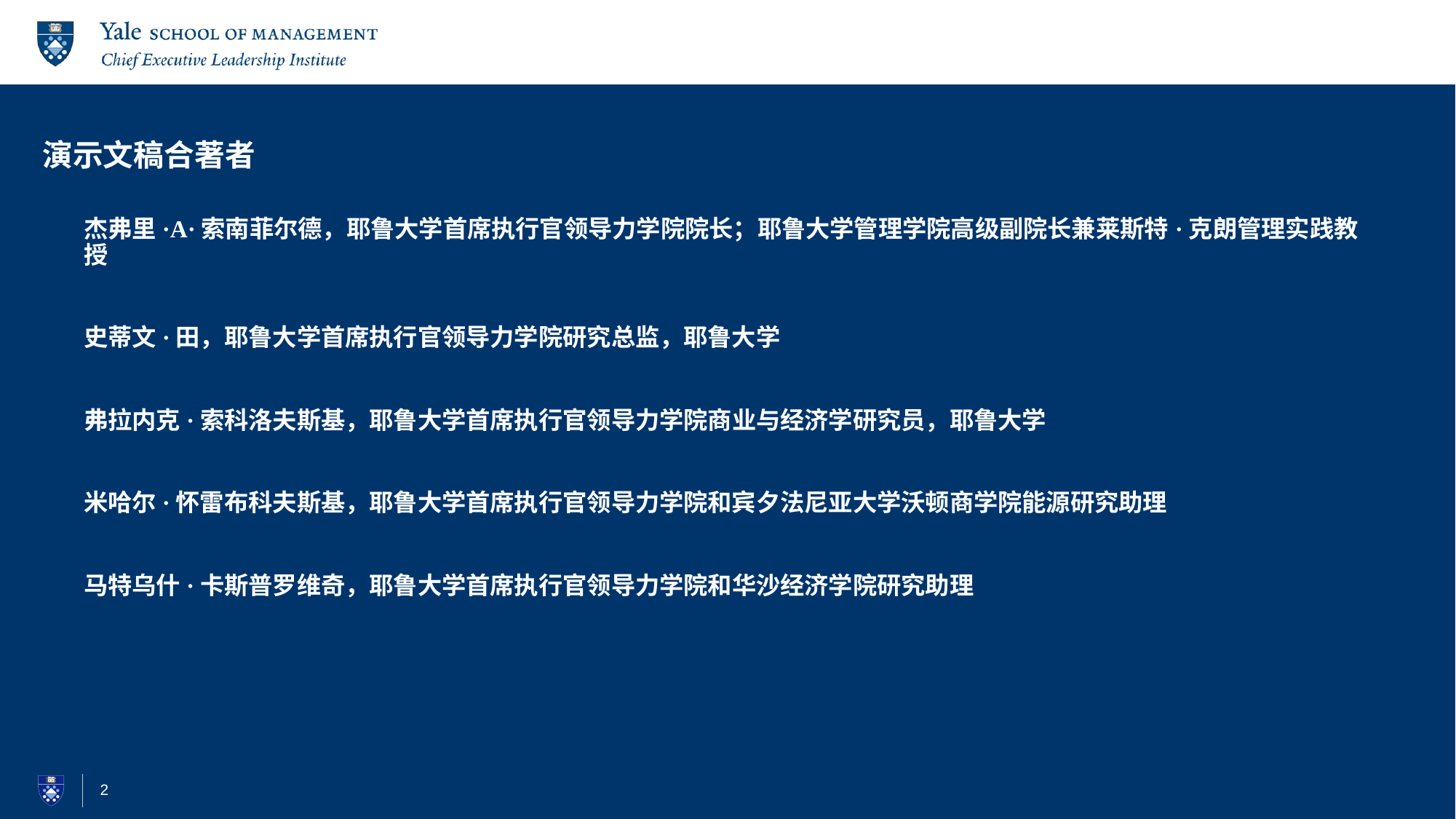

# 演示文稿合著者
杰弗里·A·索南菲尔德，耶鲁大学首席执行官领导力学院院长；耶鲁大学管理学院高级副院长兼莱斯特·克朗管理实践教授

史蒂文·田，耶鲁大学首席执行官领导力学院研究总监，耶鲁大学

弗拉内克·索科洛夫斯基，耶鲁大学首席执行官领导力学院商业与经济学研究员，耶鲁大学

米哈尔·怀雷布科夫斯基，耶鲁大学首席执行官领导力学院和宾夕法尼亚大学沃顿商学院能源研究助理

马特乌什·卡斯普罗维奇，耶鲁大学首席执行官领导力学院和华沙经济学院研究助理
2